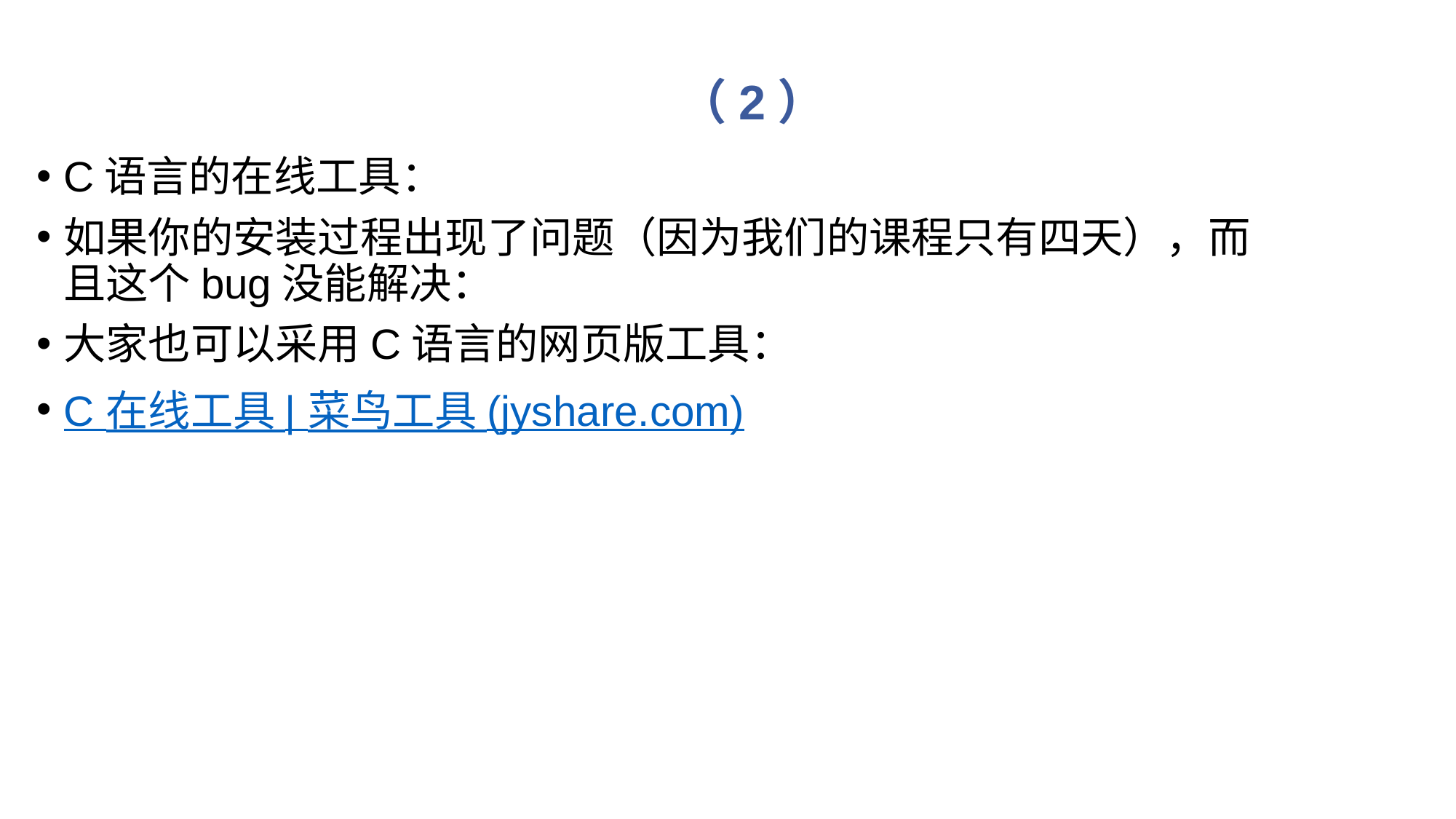

（2）
C语言的在线工具：
如果你的安装过程出现了问题（因为我们的课程只有四天），而且这个bug没能解决：
大家也可以采用C语言的网页版工具：
C 在线工具 | 菜鸟工具 (jyshare.com)